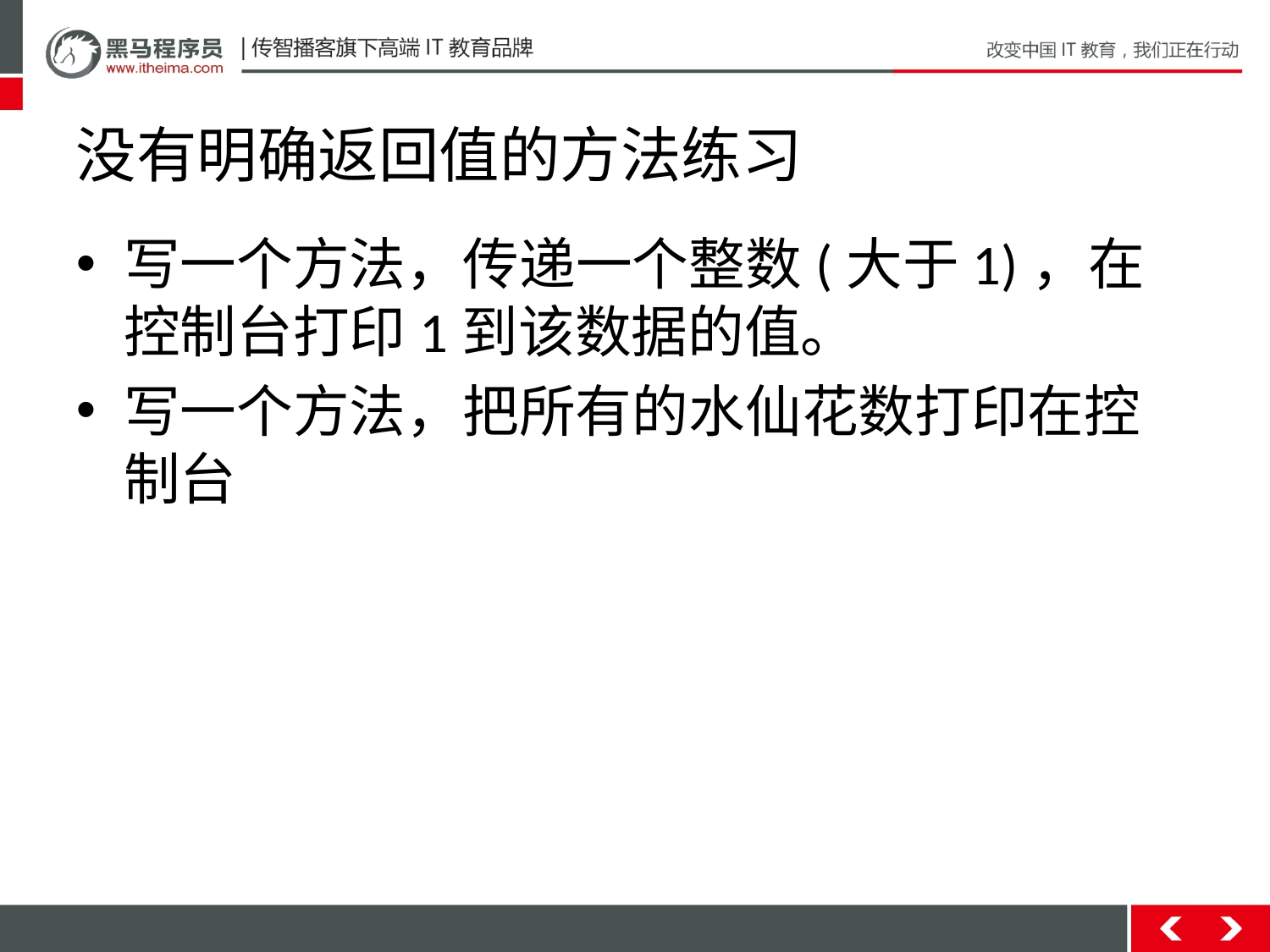

# 没有明确返回值的方法练习
写一个方法，传递一个整数(大于1)，在控制台打印1到该数据的值。
写一个方法，把所有的水仙花数打印在控制台